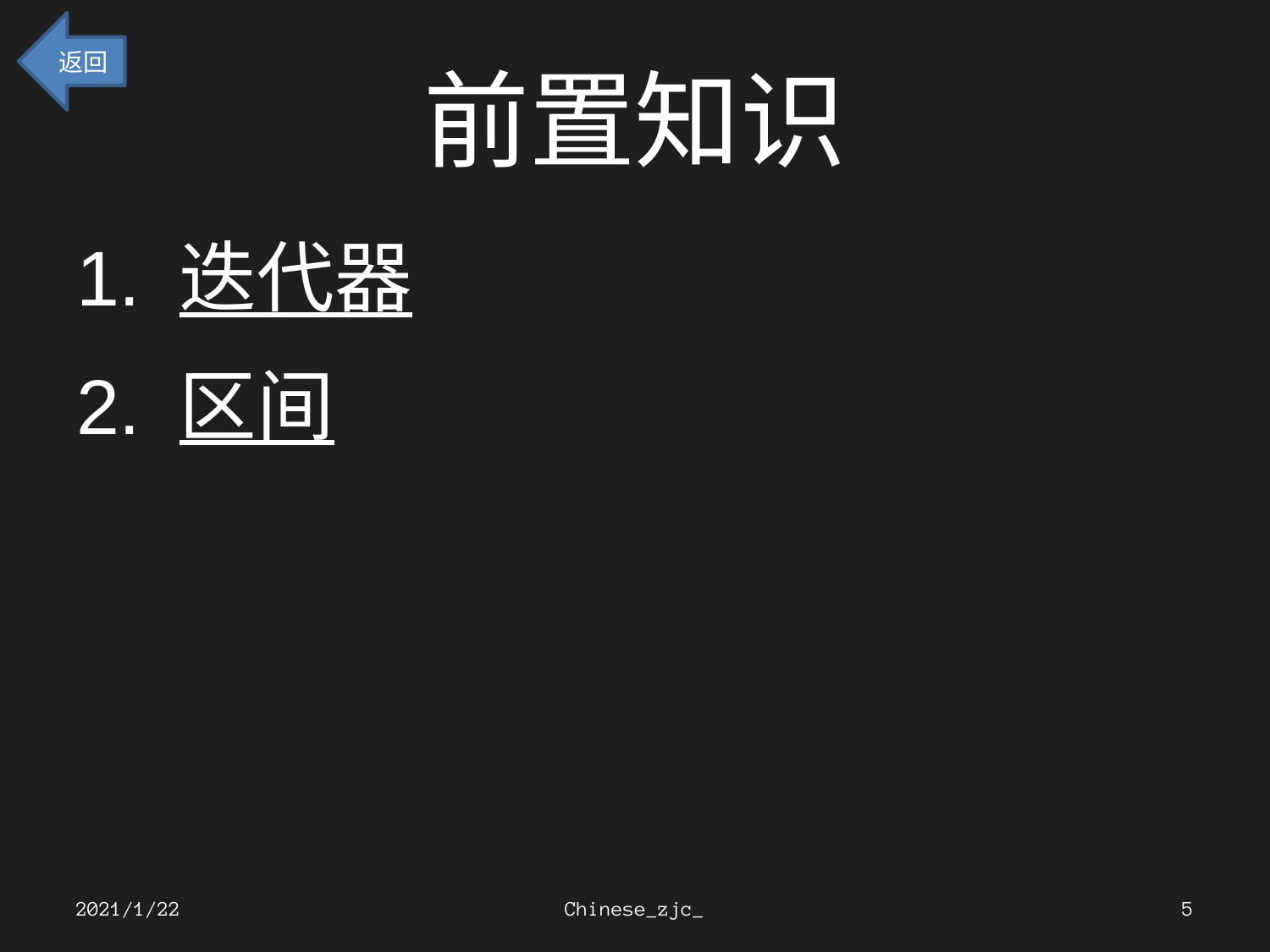

返回
# 前置知识
迭代器
区间
2021/1/22
Chinese_zjc_
5